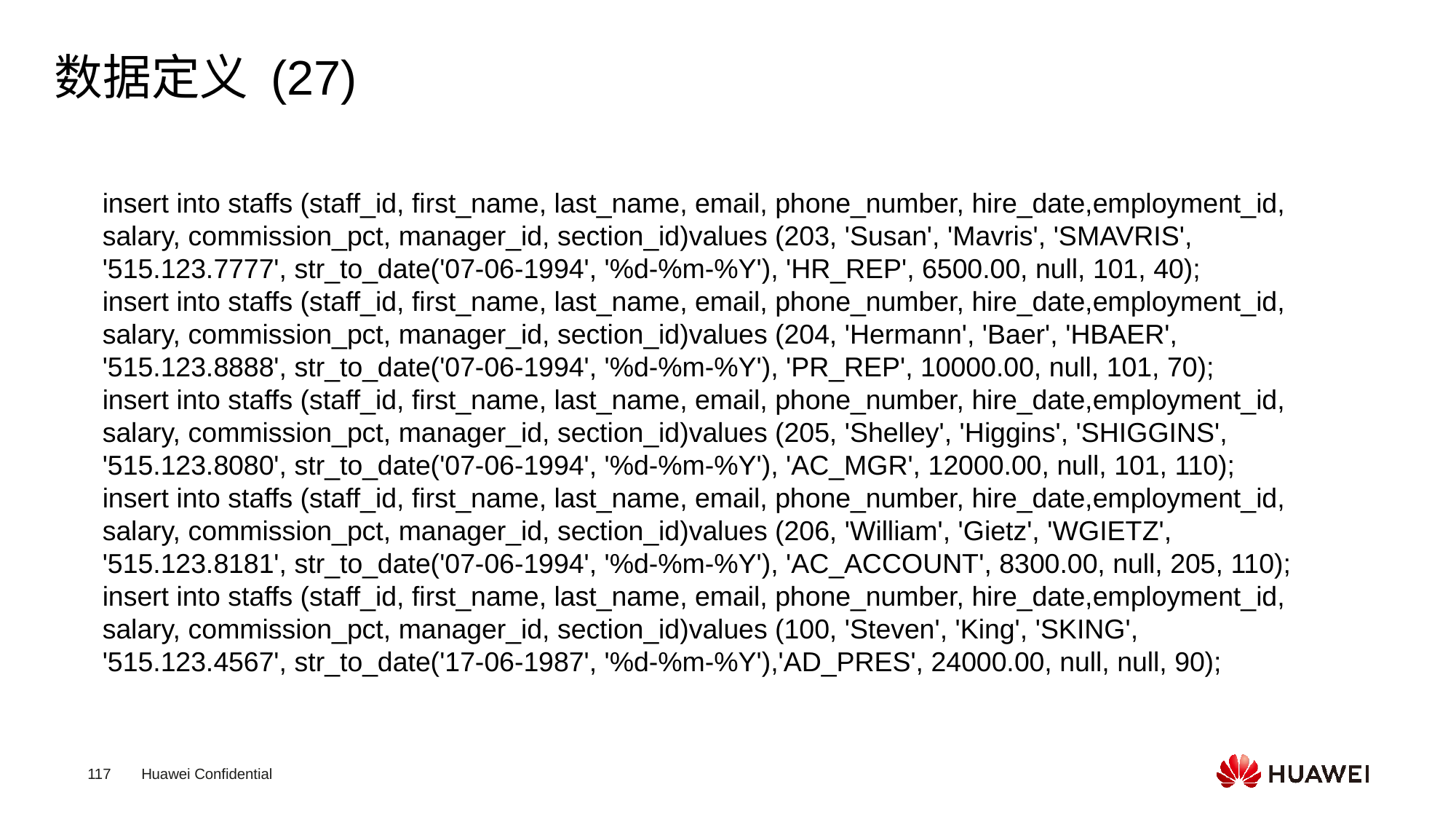

# 数据定义 (27)
insert into staffs (staff_id, first_name, last_name, email, phone_number, hire_date,employment_id, salary, commission_pct, manager_id, section_id)values (203, 'Susan', 'Mavris', 'SMAVRIS', '515.123.7777', str_to_date('07-06-1994', '%d-%m-%Y'), 'HR_REP', 6500.00, null, 101, 40);insert into staffs (staff_id, first_name, last_name, email, phone_number, hire_date,employment_id, salary, commission_pct, manager_id, section_id)values (204, 'Hermann', 'Baer', 'HBAER', '515.123.8888', str_to_date('07-06-1994', '%d-%m-%Y'), 'PR_REP', 10000.00, null, 101, 70);insert into staffs (staff_id, first_name, last_name, email, phone_number, hire_date,employment_id, salary, commission_pct, manager_id, section_id)values (205, 'Shelley', 'Higgins', 'SHIGGINS', '515.123.8080', str_to_date('07-06-1994', '%d-%m-%Y'), 'AC_MGR', 12000.00, null, 101, 110);insert into staffs (staff_id, first_name, last_name, email, phone_number, hire_date,employment_id, salary, commission_pct, manager_id, section_id)values (206, 'William', 'Gietz', 'WGIETZ', '515.123.8181', str_to_date('07-06-1994', '%d-%m-%Y'), 'AC_ACCOUNT', 8300.00, null, 205, 110);insert into staffs (staff_id, first_name, last_name, email, phone_number, hire_date,employment_id, salary, commission_pct, manager_id, section_id)values (100, 'Steven', 'King', 'SKING', '515.123.4567', str_to_date('17-06-1987', '%d-%m-%Y'),'AD_PRES', 24000.00, null, null, 90);